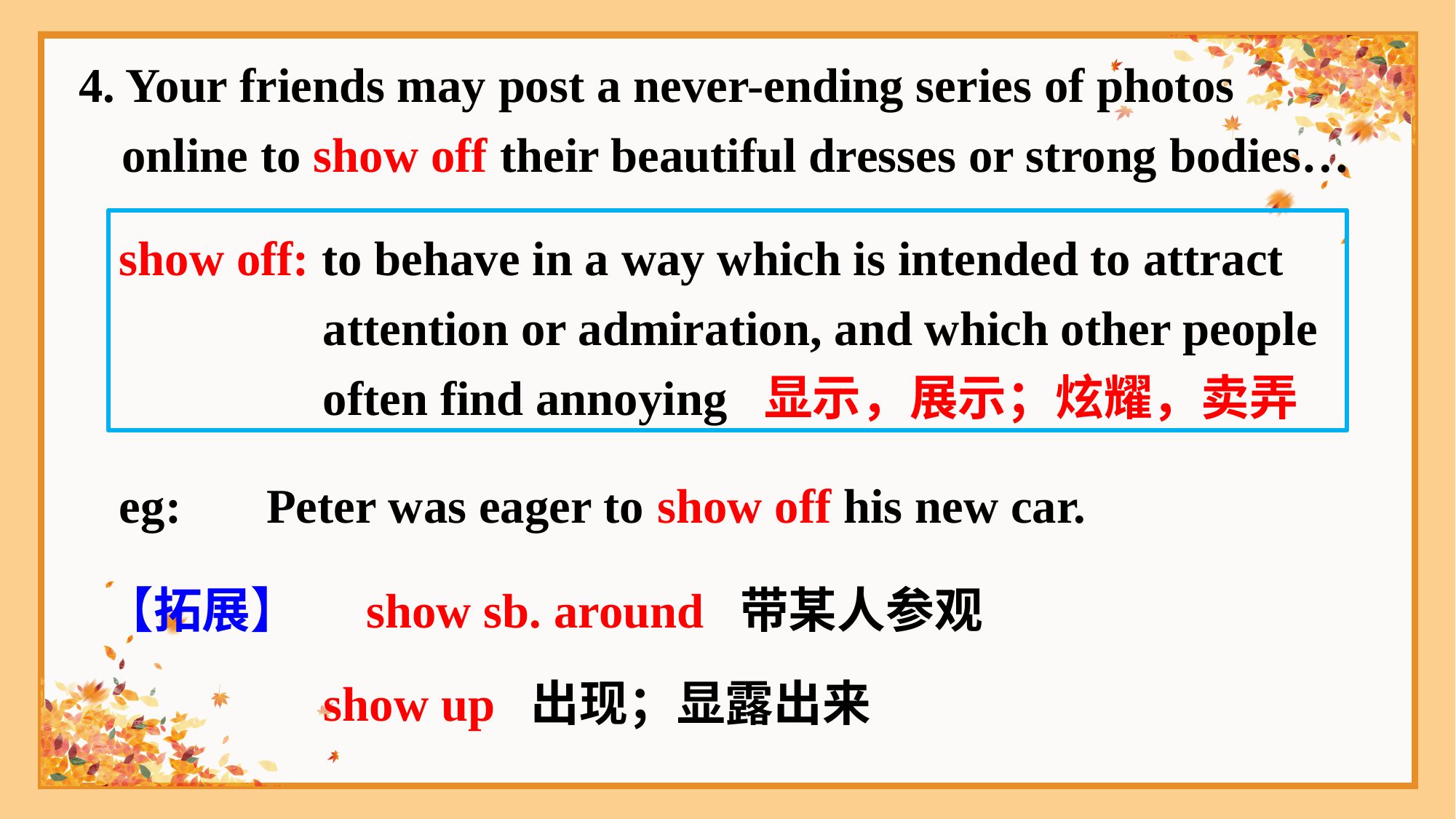

4. Your friends may post a never-ending series of photos online to show off their beautiful dresses or strong bodies…
show off: to behave in a way which is intended to attract attention or admiration, and which other people often find annoying  显示，展示；炫耀，卖弄
eg:       Peter was eager to show off his new car.
【拓展】	show sb. around  带某人参观
 show up  出现；显露出来